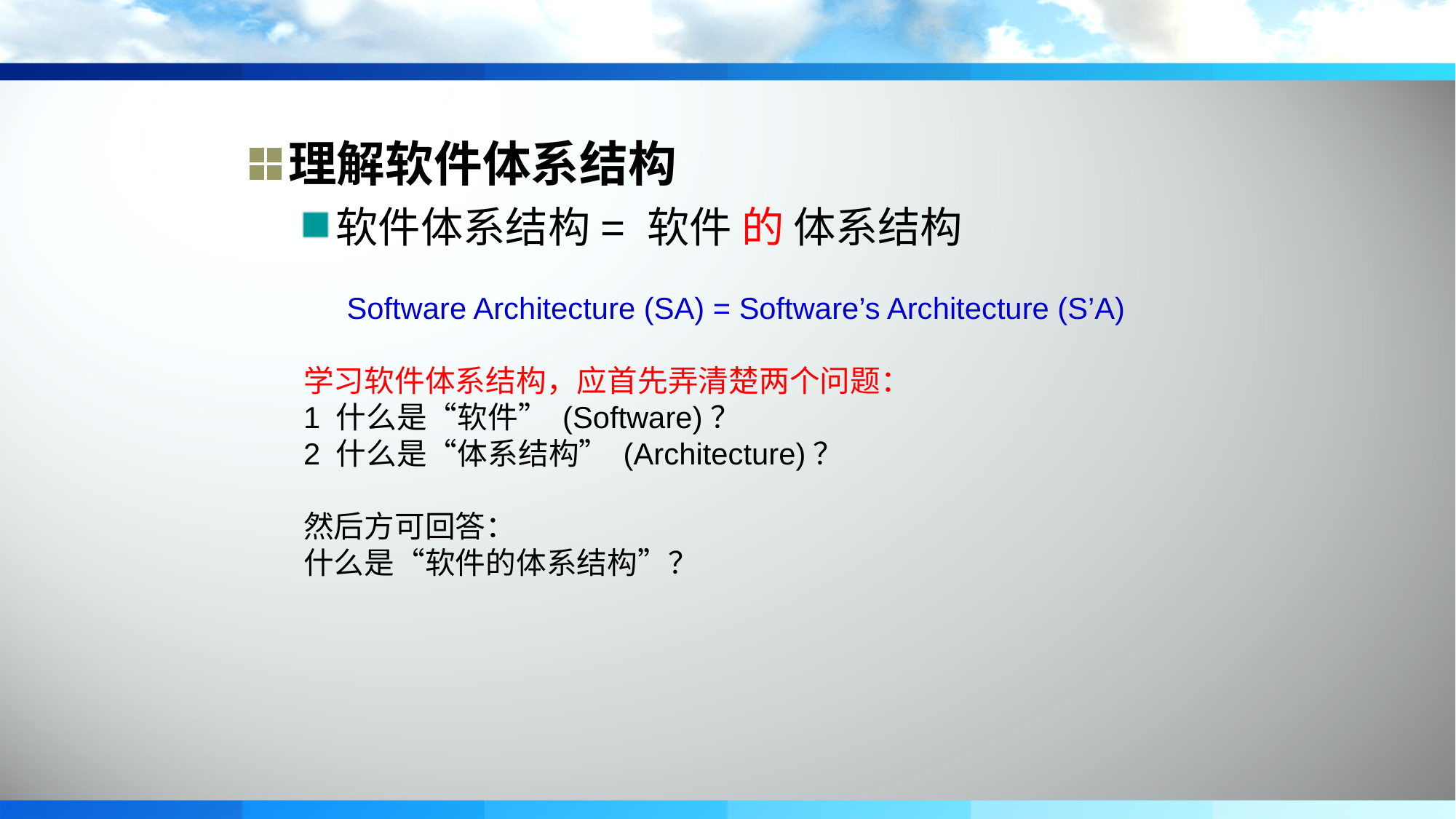

理解软件体系结构
软件体系结构= 软件 的 体系结构
Software Architecture (SA) = Software’s Architecture (S’A)

学习软件体系结构，应首先弄清楚两个问题：
1 什么是“软件” (Software)？
2 什么是“体系结构” (Architecture)？

然后方可回答：
什么是“软件的体系结构”？